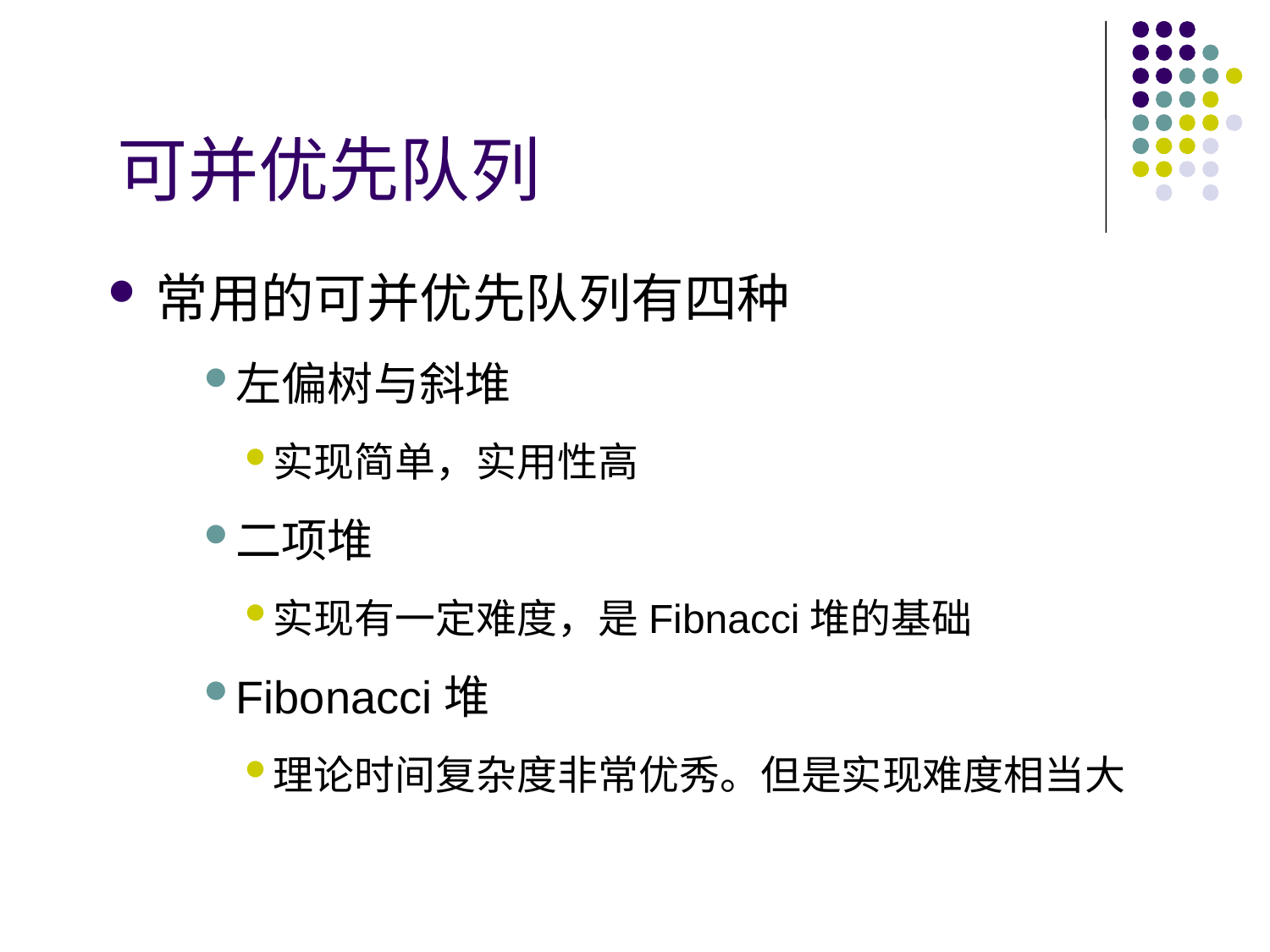

# 可并优先队列
常用的可并优先队列有四种
左偏树与斜堆
实现简单，实用性高
二项堆
实现有一定难度，是Fibnacci堆的基础
Fibonacci堆
理论时间复杂度非常优秀。但是实现难度相当大
3